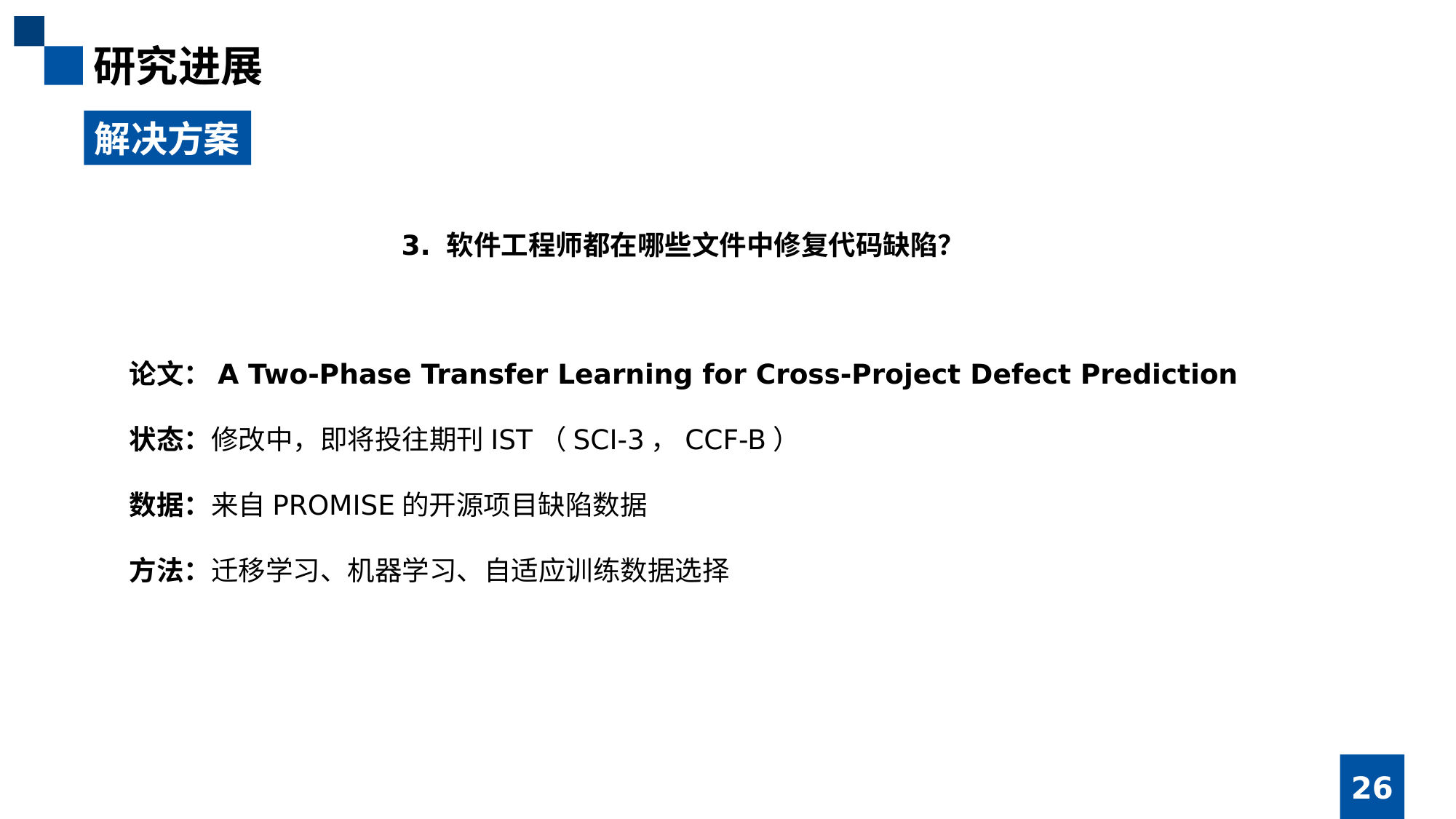

研究进展
解决方案
3. 软件工程师都在哪些文件中修复代码缺陷？
论文：A Two-Phase Transfer Learning for Cross-Project Defect Prediction

状态：修改中，即将投往期刊IST（SCI-3，CCF-B）

数据：来自PROMISE的开源项目缺陷数据

方法：迁移学习、机器学习、自适应训练数据选择
26